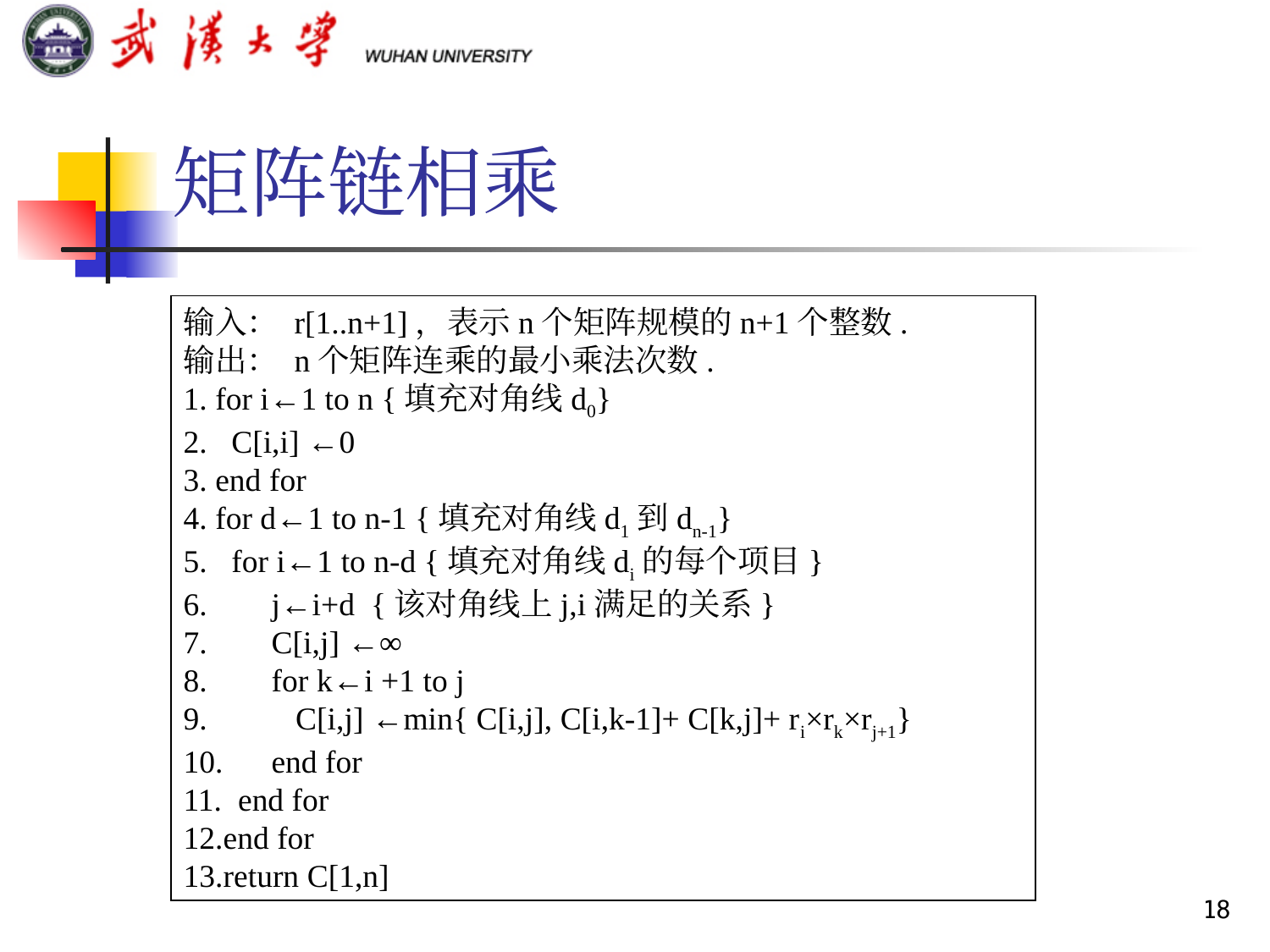

# 矩阵链相乘
输入： r[1..n+1]，表示n个矩阵规模的n+1个整数.
输出： n个矩阵连乘的最小乘法次数.
1. for i←1 to n {填充对角线d0}
2.   C[i,i] ←0
3. end for
4. for d←1 to n-1 {填充对角线d1到dn-1}
5.   for i←1 to n-d {填充对角线di的每个项目}
6.        j←i+d  {该对角线上j,i满足的关系}
7.        C[i,j] ←∞
8.        for k←i +1 to j
9.           C[i,j] ←min{ C[i,j], C[i,k-1]+ C[k,j]+ ri×rk×rj+1}
10.      end for
11.  end for
12.end for
13.return C[1,n]
18